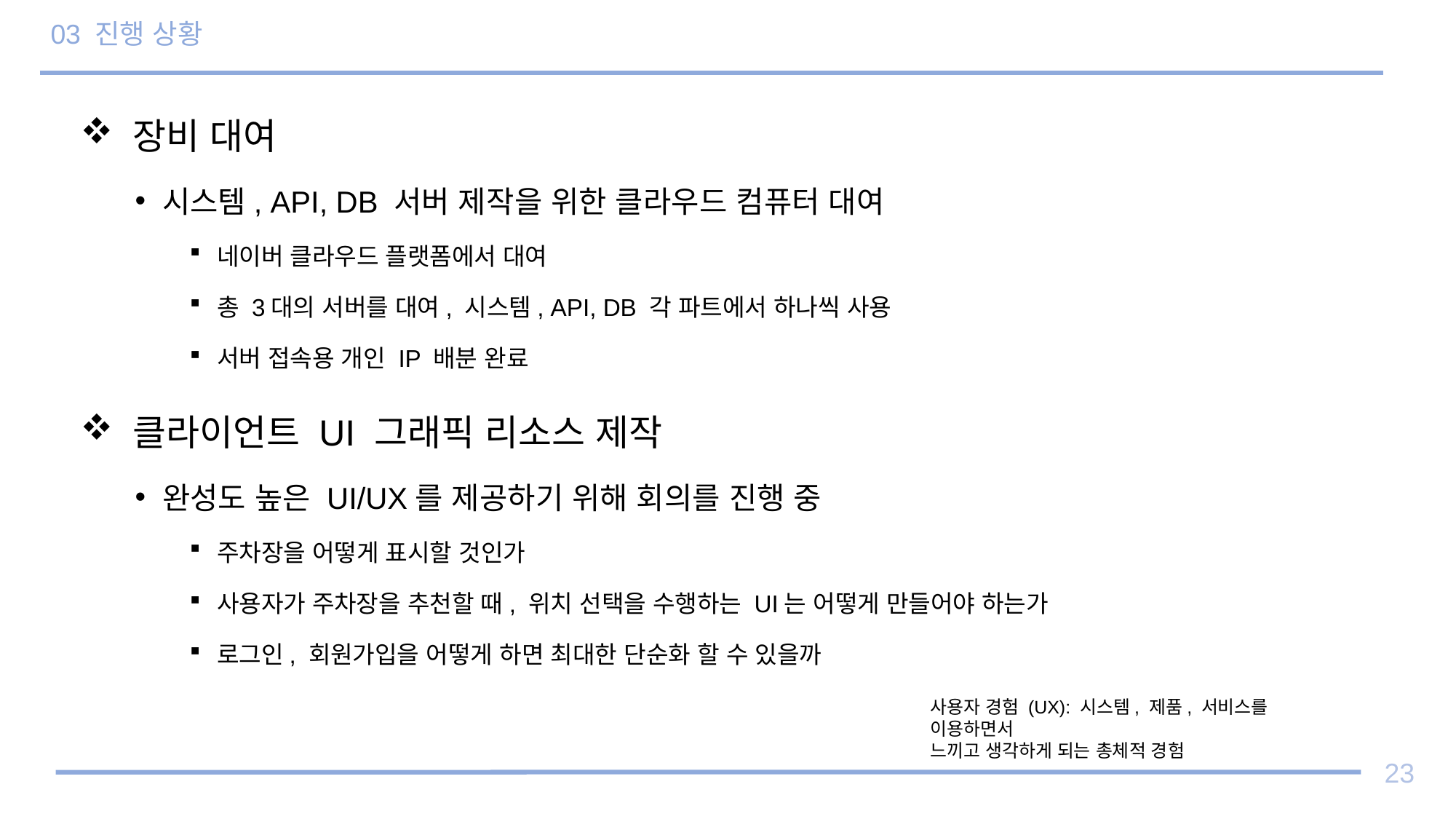

# 03 진행 상황
 장비 대여
시스템, API, DB 서버 제작을 위한 클라우드 컴퓨터 대여
네이버 클라우드 플랫폼에서 대여
총 3대의 서버를 대여, 시스템, API, DB 각 파트에서 하나씩 사용
서버 접속용 개인 IP 배분 완료
 클라이언트 UI 그래픽 리소스 제작
완성도 높은 UI/UX를 제공하기 위해 회의를 진행 중
주차장을 어떻게 표시할 것인가
사용자가 주차장을 추천할 때, 위치 선택을 수행하는 UI는 어떻게 만들어야 하는가
로그인, 회원가입을 어떻게 하면 최대한 단순화 할 수 있을까
사용자 경험 (UX): 시스템, 제품, 서비스를 이용하면서
느끼고 생각하게 되는 총체적 경험
23